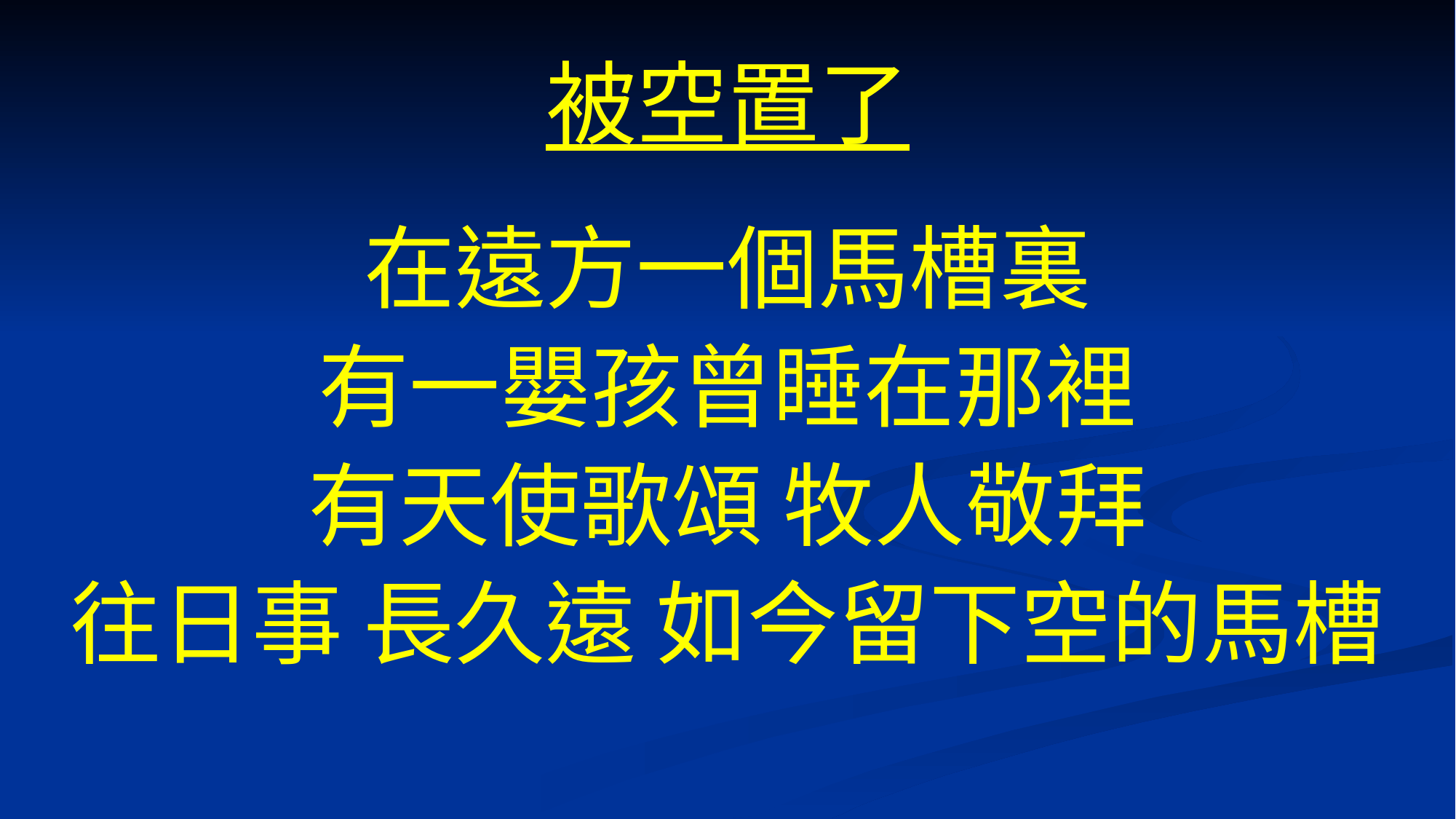

# 被空置了
在遠方一個馬槽裏
有一嬰孩曾睡在那裡
有天使歌頌 牧人敬拜
往日事 長久遠 如今留下空的馬槽